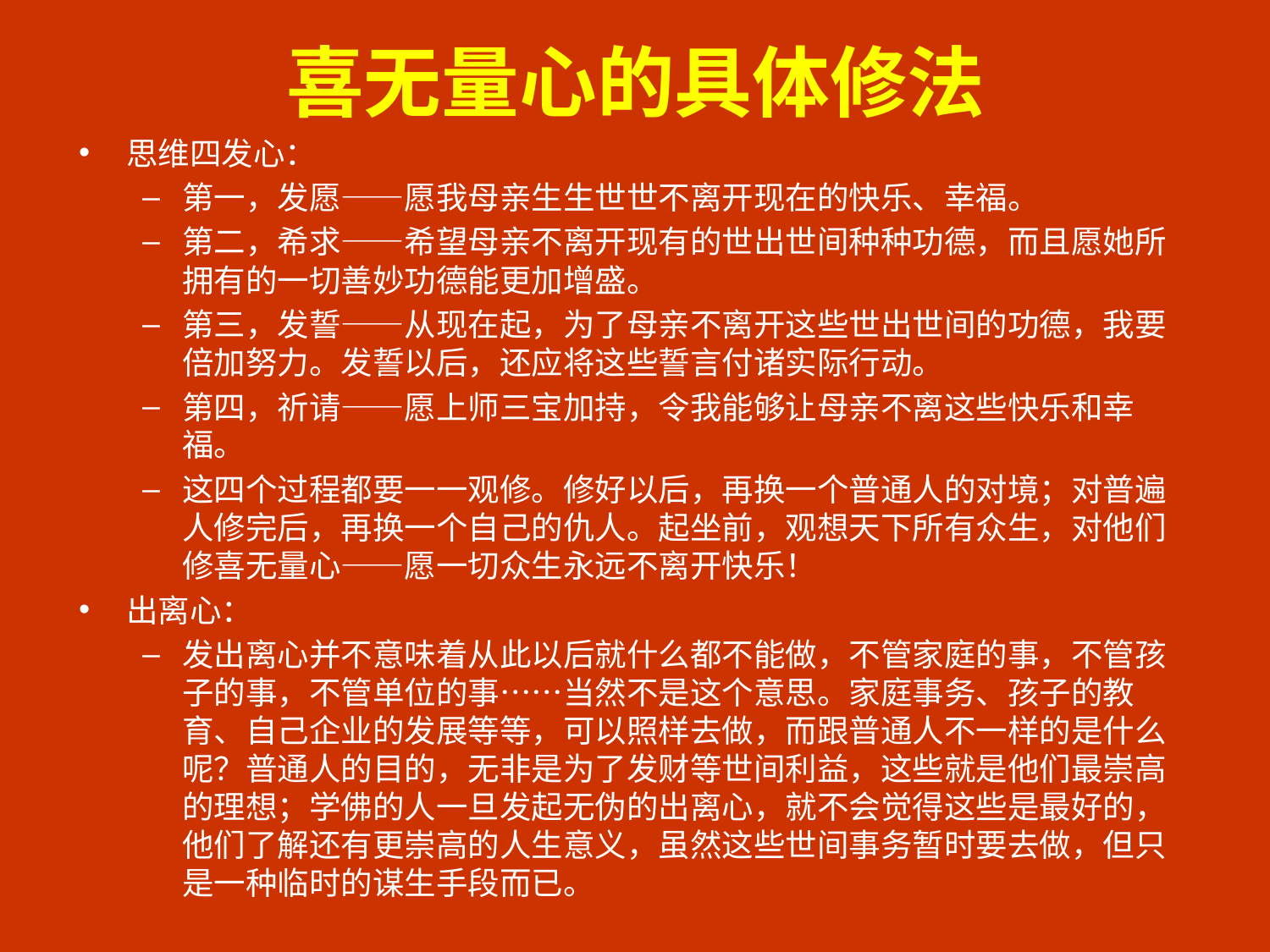

# 喜无量心的具体修法
思维四发心：
第一，发愿——愿我母亲生生世世不离开现在的快乐、幸福。
第二，希求——希望母亲不离开现有的世出世间种种功德，而且愿她所拥有的一切善妙功德能更加增盛。
第三，发誓——从现在起，为了母亲不离开这些世出世间的功德，我要倍加努力。发誓以后，还应将这些誓言付诸实际行动。
第四，祈请——愿上师三宝加持，令我能够让母亲不离这些快乐和幸福。
这四个过程都要一一观修。修好以后，再换一个普通人的对境；对普遍人修完后，再换一个自己的仇人。起坐前，观想天下所有众生，对他们修喜无量心——愿一切众生永远不离开快乐！
出离心：
发出离心并不意味着从此以后就什么都不能做，不管家庭的事，不管孩子的事，不管单位的事……当然不是这个意思。家庭事务、孩子的教育、自己企业的发展等等，可以照样去做，而跟普通人不一样的是什么呢？普通人的目的，无非是为了发财等世间利益，这些就是他们最崇高的理想；学佛的人一旦发起无伪的出离心，就不会觉得这些是最好的，他们了解还有更崇高的人生意义，虽然这些世间事务暂时要去做，但只是一种临时的谋生手段而已。